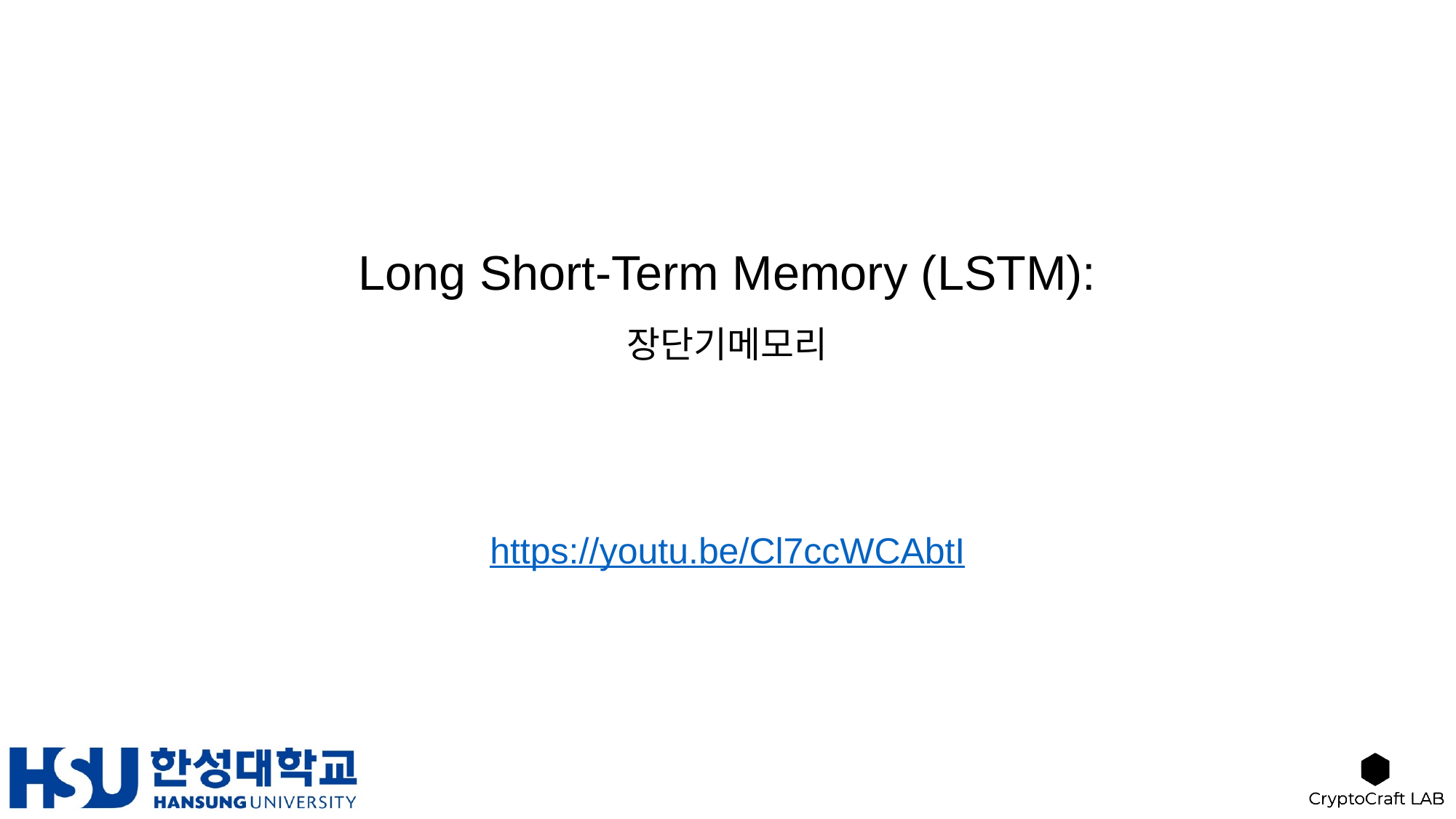

# Long Short-Term Memory (LSTM): 장단기메모리
https://youtu.be/Cl7ccWCAbtI